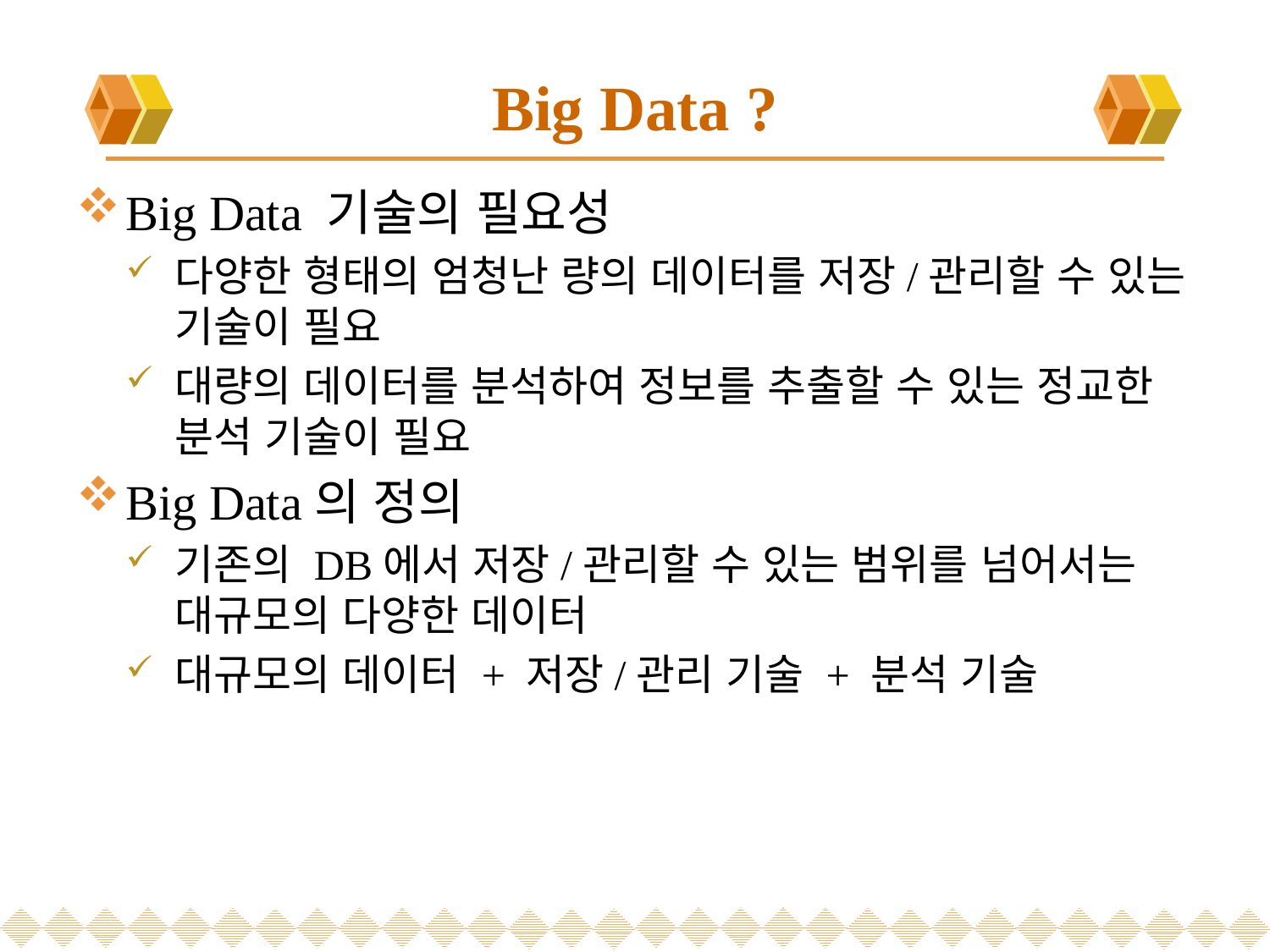

# Big Data ?
Big Data 기술의 필요성
다양한 형태의 엄청난 량의 데이터를 저장/관리할 수 있는 기술이 필요
대량의 데이터를 분석하여 정보를 추출할 수 있는 정교한 분석 기술이 필요
Big Data의 정의
기존의 DB에서 저장/관리할 수 있는 범위를 넘어서는 대규모의 다양한 데이터
대규모의 데이터 + 저장/관리 기술 + 분석 기술